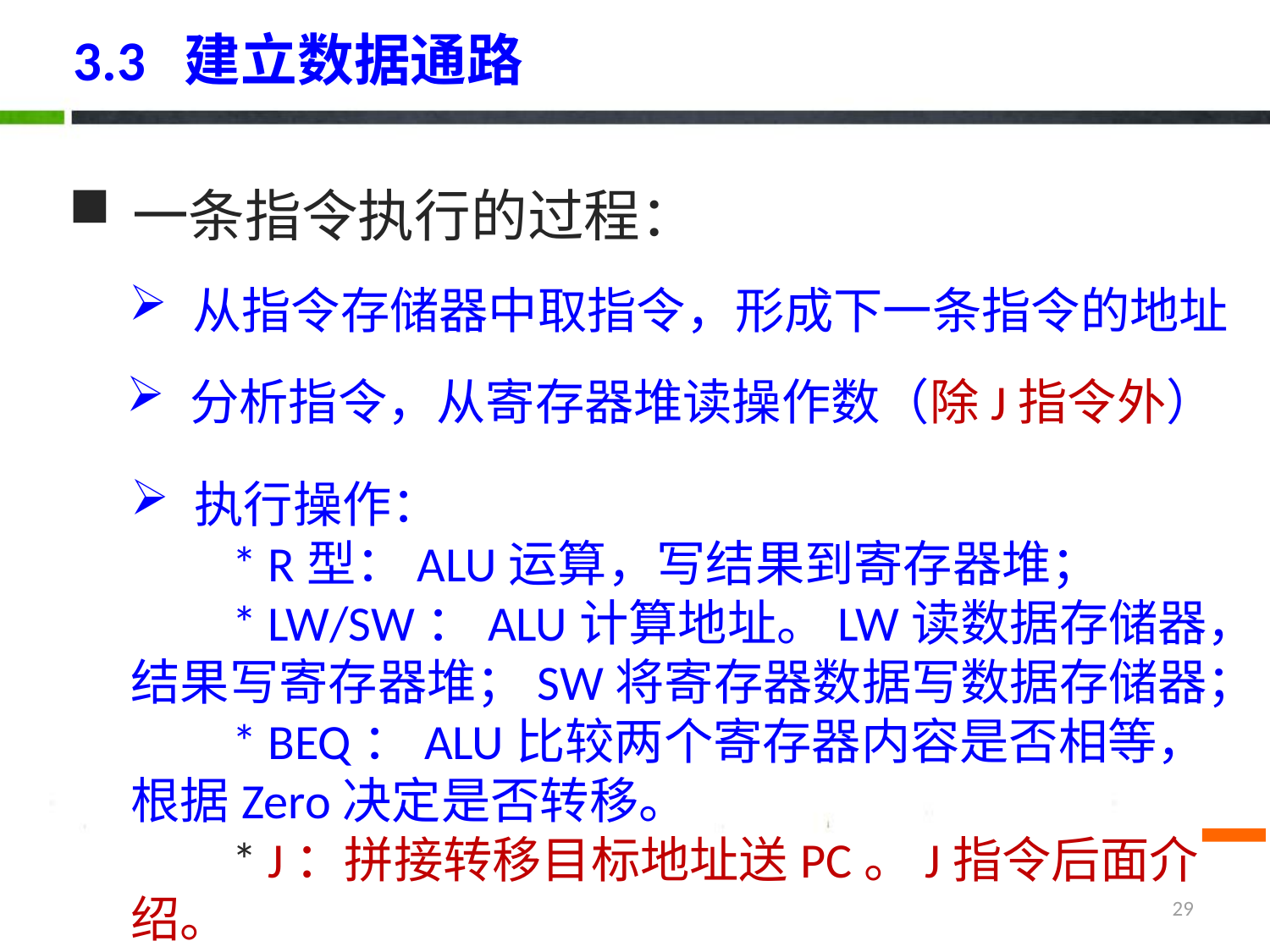

# 3.3  建立数据通路
一条指令执行的过程：
从指令存储器中取指令，形成下一条指令的地址

分析指令，从寄存器堆读操作数（除J指令外）
执行操作：
         * R型：ALU运算，写结果到寄存器堆；
         * LW/SW：ALU计算地址。LW读数据存储器，结果写寄存器堆；SW将寄存器数据写数据存储器；
         * BEQ：ALU比较两个寄存器内容是否相等，根据Zero决定是否转移。
         * J：拼接转移目标地址送PC。J指令后面介绍。
29